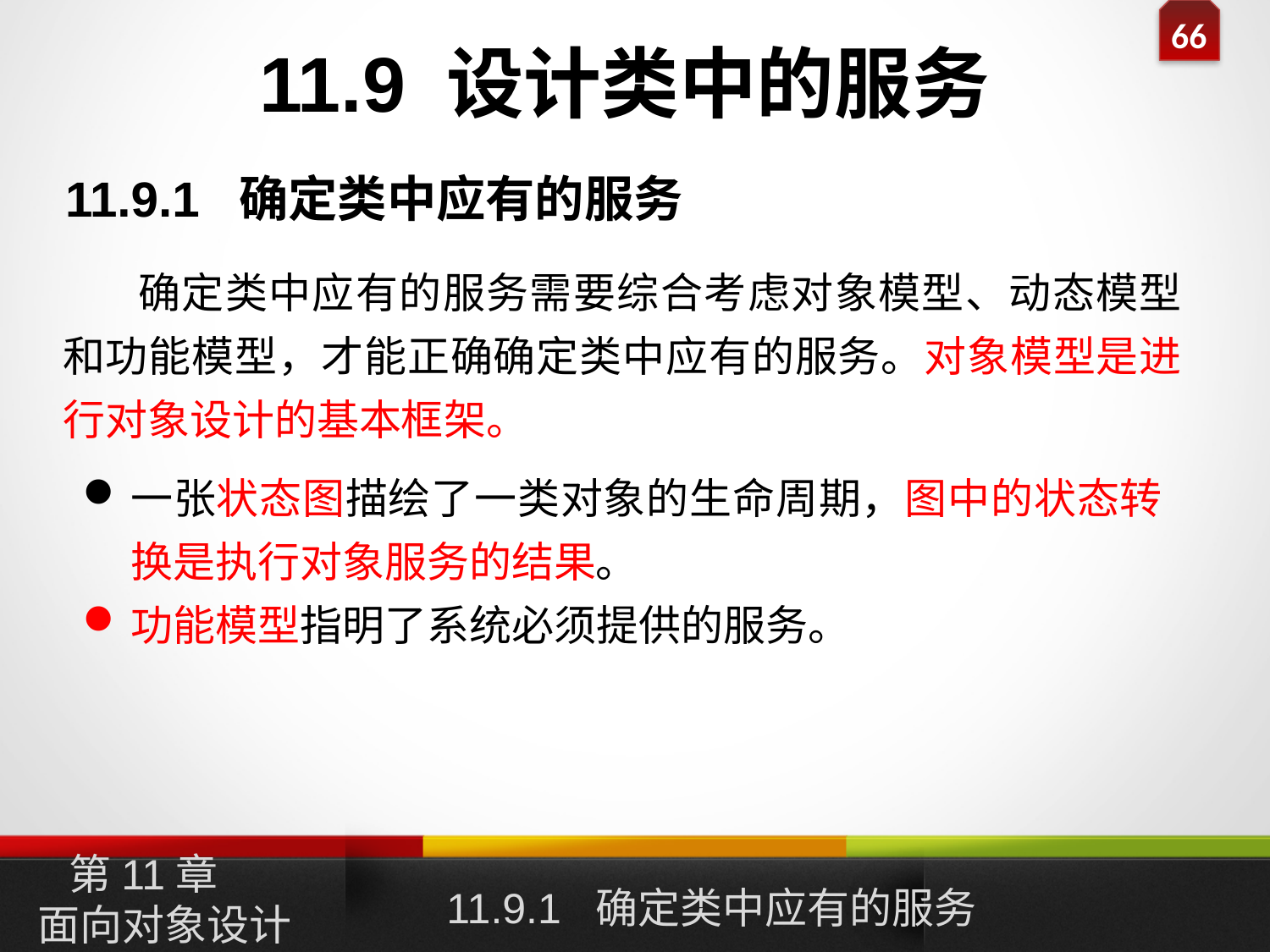

# 11.9 设计类中的服务
11.9.1  确定类中应有的服务
      确定类中应有的服务需要综合考虑对象模型、动态模型和功能模型，才能正确确定类中应有的服务。对象模型是进行对象设计的基本框架。
一张状态图描绘了一类对象的生命周期，图中的状态转换是执行对象服务的结果。
功能模型指明了系统必须提供的服务。
11.9.1  确定类中应有的服务